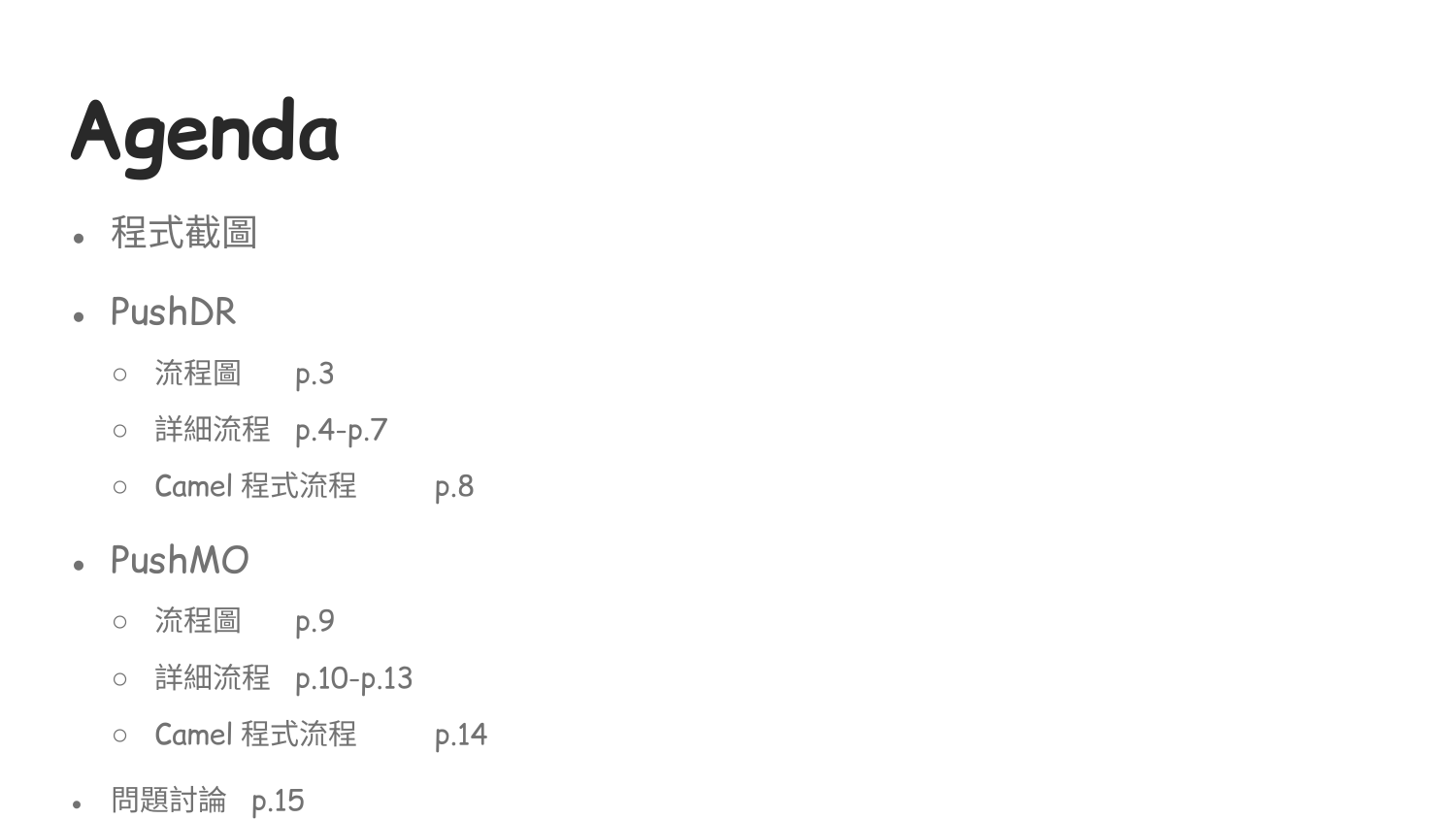

# Agenda
程式截圖
PushDR
流程圖					p.3
詳細流程					p.4-p.7
Camel程式流程			p.8
PushMO
流程圖					p.9
詳細流程					p.10-p.13
Camel程式流程			p.14
問題討論						p.15